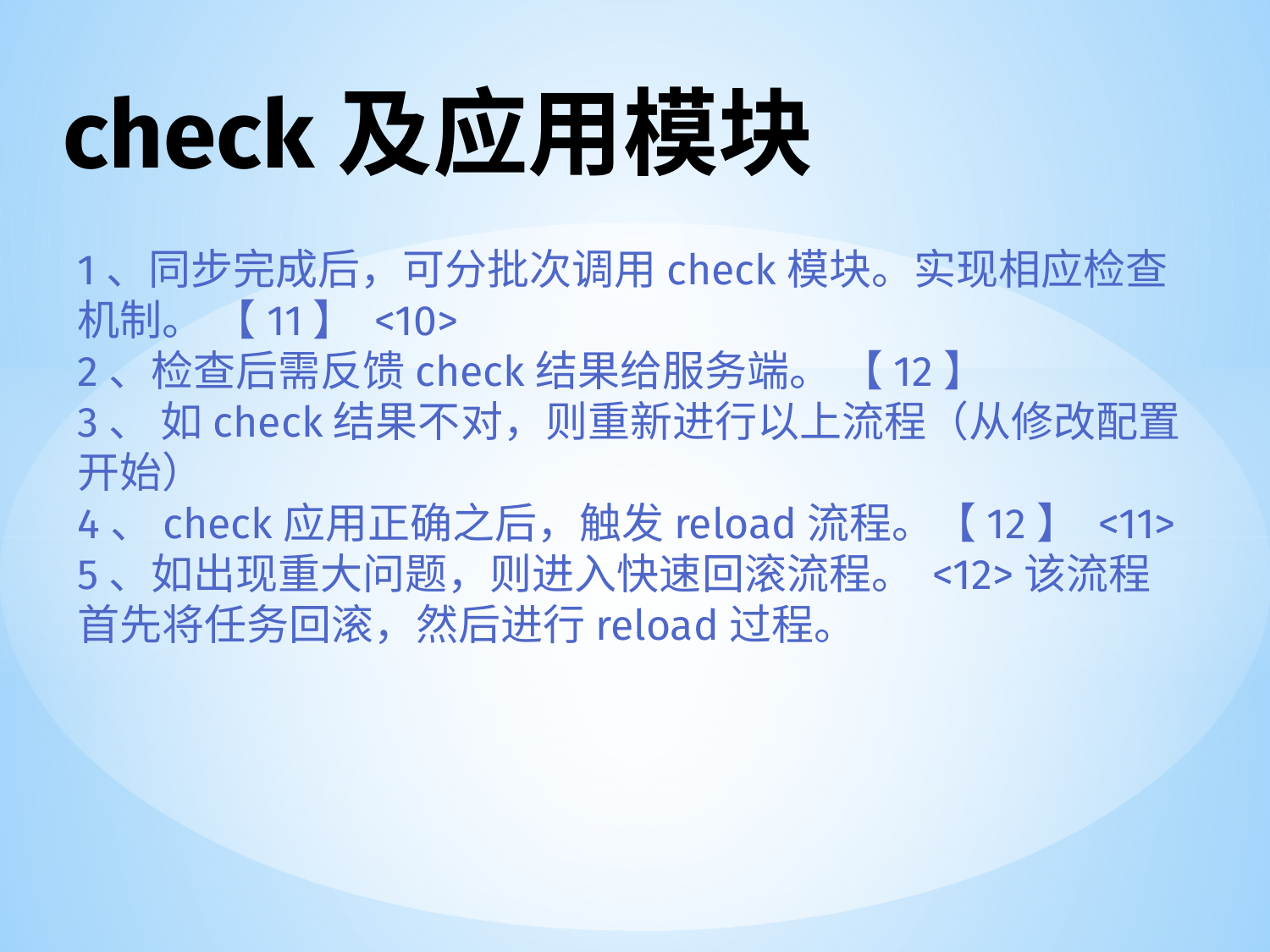

# check及应用模块
1、同步完成后，可分批次调用check模块。实现相应检查机制。 【11】 <10>
2、检查后需反馈check结果给服务端。 【12】
3、 如check结果不对，则重新进行以上流程（从修改配置开始）
4、check应用正确之后，触发reload流程。【12】 <11>
5、如出现重大问题，则进入快速回滚流程。 <12>该流程首先将任务回滚，然后进行reload过程。